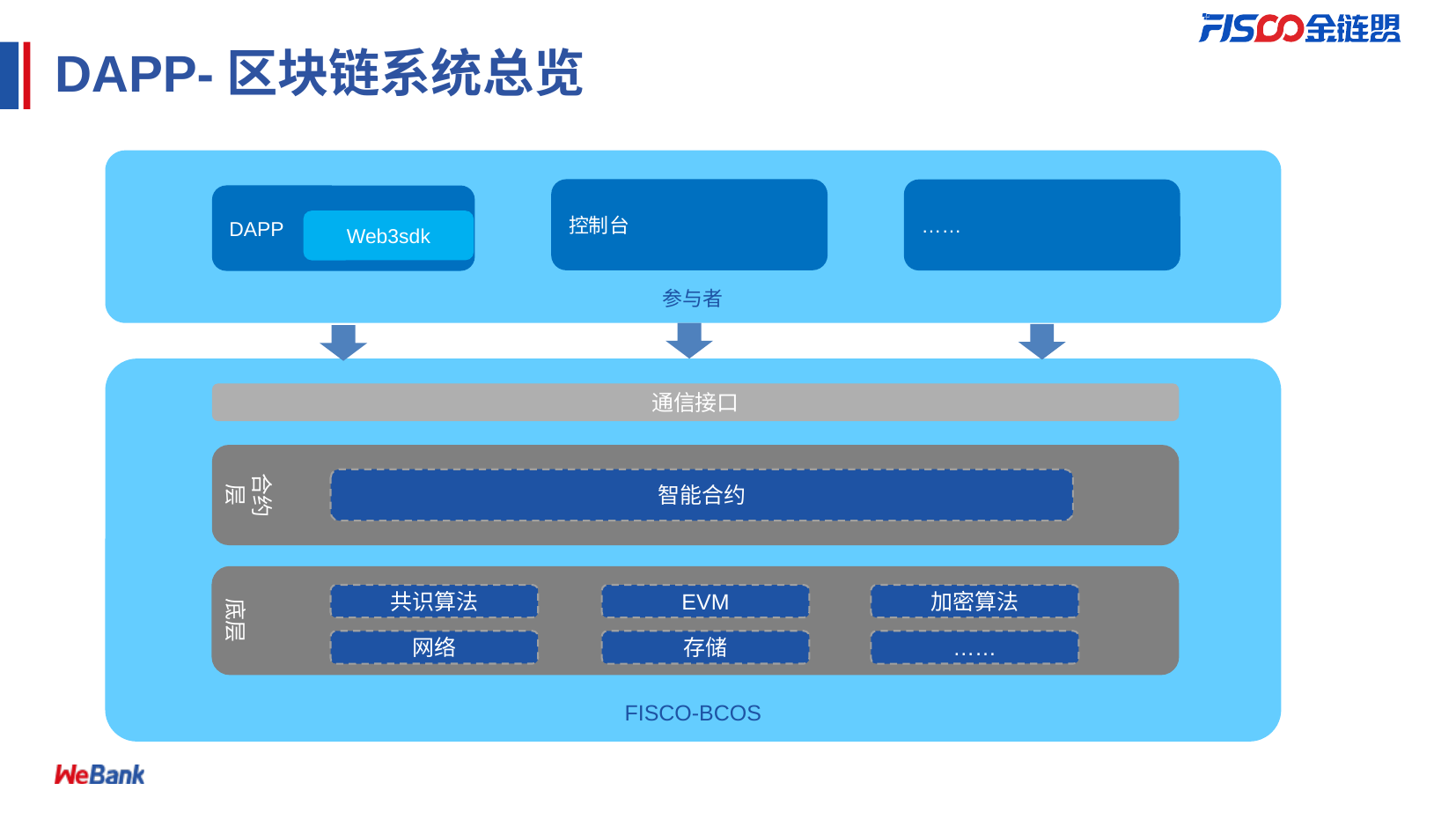

# DAPP-区块链系统总览
参与者
控制台
DAPP
Web3sdk

FISCO-BCOS
通信接口
合约层
智能合约
底层
共识算法
EVM
加密算法
网络
存储
……
……